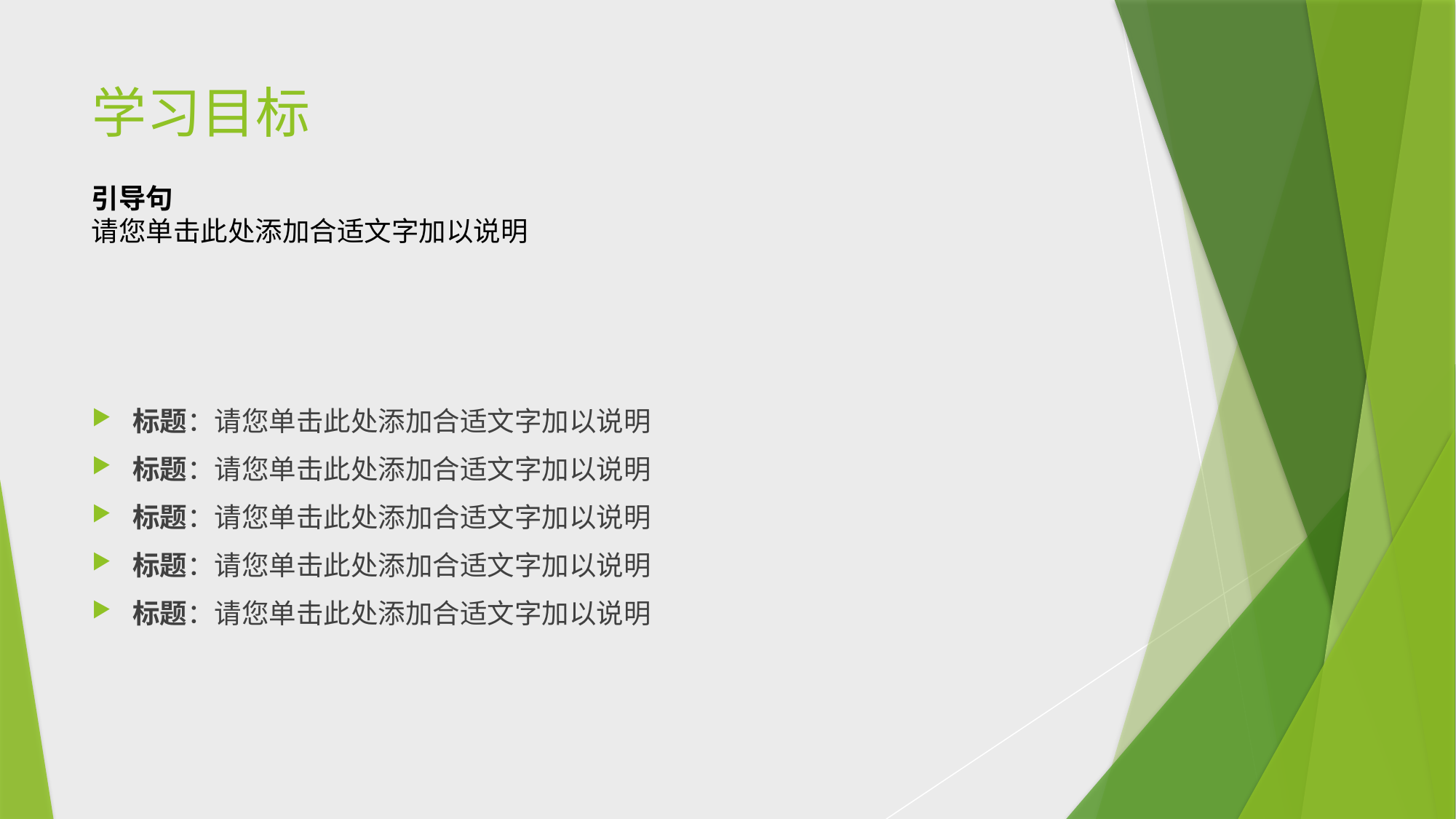

# 学习目标
引导句
请您单击此处添加合适文字加以说明
标题：请您单击此处添加合适文字加以说明
标题：请您单击此处添加合适文字加以说明
标题：请您单击此处添加合适文字加以说明
标题：请您单击此处添加合适文字加以说明
标题：请您单击此处添加合适文字加以说明